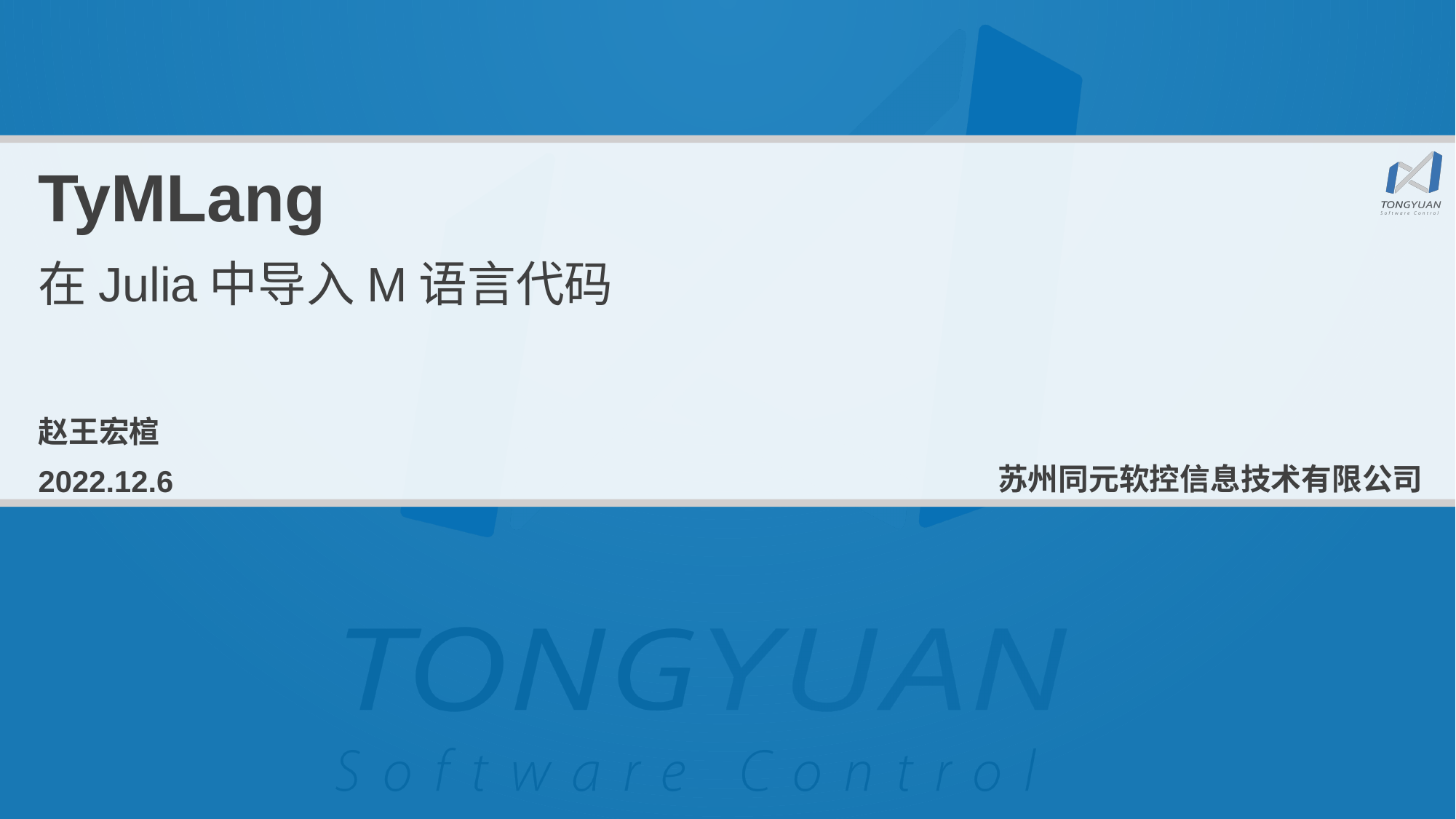

TyMLang
在Julia中导入M语言代码
|  |  |
| --- | --- |
| 赵王宏楦 |  |
| 2022.12.6 | 苏州同元软控信息技术有限公司 |